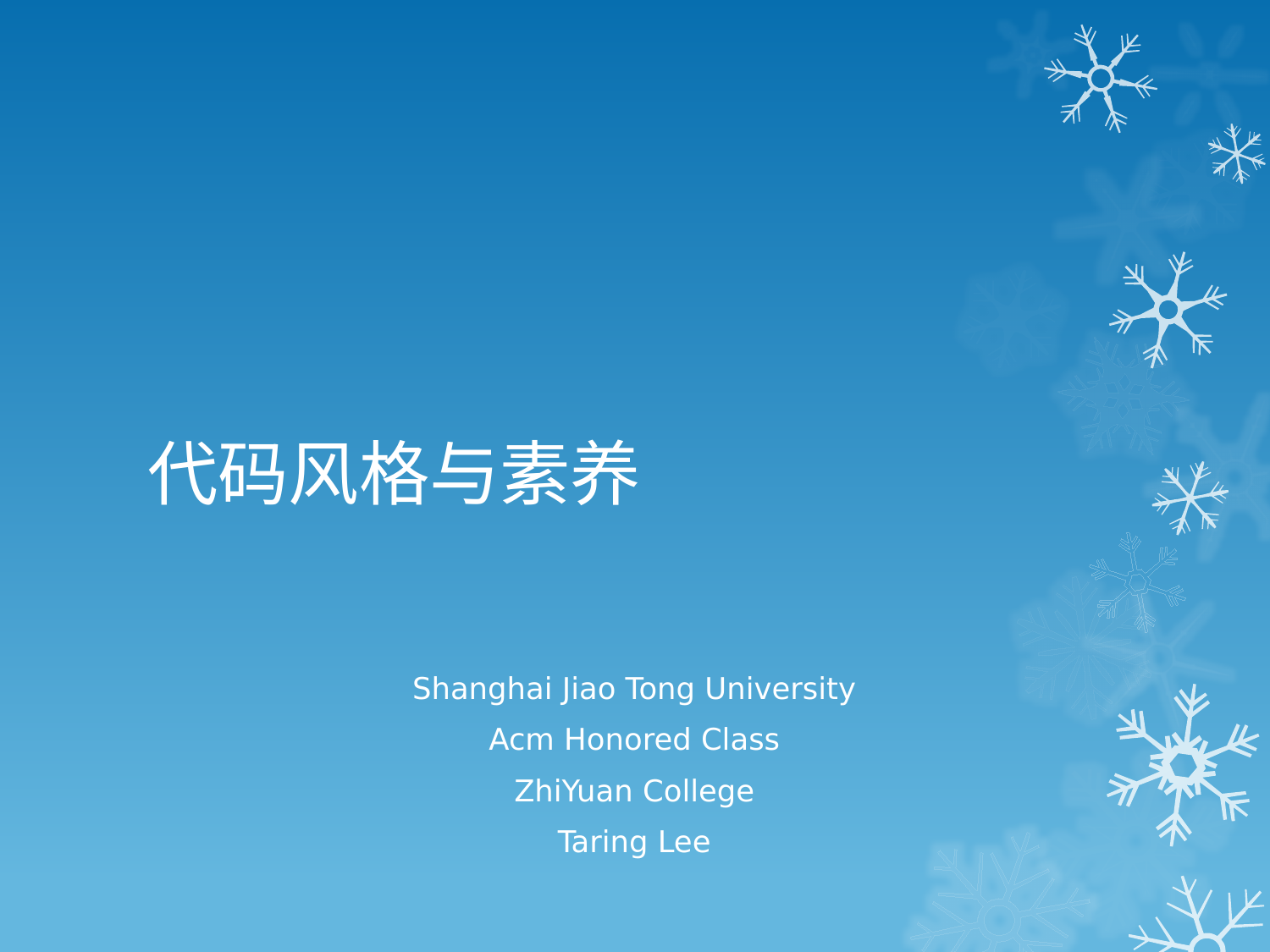

# 代码风格与素养
Shanghai Jiao Tong University
Acm Honored Class
ZhiYuan College
Taring Lee